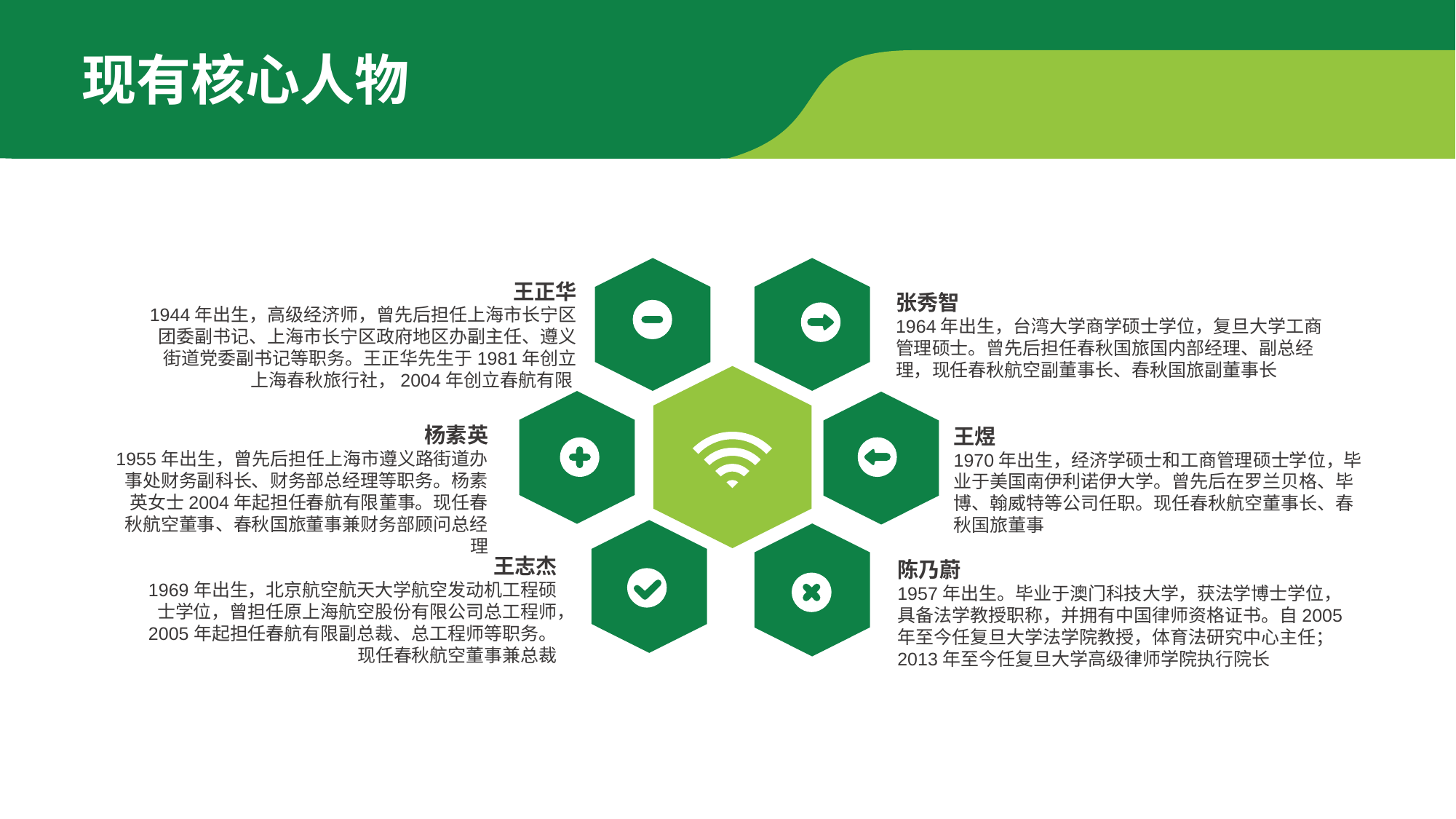

现有核心人物

王正华
1944年出生，高级经济师，曾先后担任上海市长宁区团委副书记、上海市长宁区政府地区办副主任、遵义街道党委副书记等职务。王正华先生于1981年创立上海春秋旅行社，2004年创立春航有限
张秀智
1964年出生，台湾大学商学硕士学位，复旦大学工商管理硕士。曾先后担任春秋国旅国内部经理、副总经理，现任春秋航空副董事长、春秋国旅副董事长

杨素英
1955年出生，曾先后担任上海市遵义路街道办事处财务副科长、财务部总经理等职务。杨素英女士2004年起担任春航有限董事。现任春秋航空董事、春秋国旅董事兼财务部顾问总经理
王煜
1970年出生，经济学硕士和工商管理硕士学位，毕业于美国南伊利诺伊大学。曾先后在罗兰贝格、毕博、翰威特等公司任职。现任春秋航空董事长、春秋国旅董事

王志杰
1969年出生，北京航空航天大学航空发动机工程硕士学位，曾担任原上海航空股份有限公司总工程师，2005年起担任春航有限副总裁、总工程师等职务。现任春秋航空董事兼总裁
陈乃蔚
1957年出生。毕业于澳门科技大学，获法学博士学位，具备法学教授职称，并拥有中国律师资格证书。自2005年至今任复旦大学法学院教授，体育法研究中心主任；2013年至今任复旦大学高级律师学院执行院长